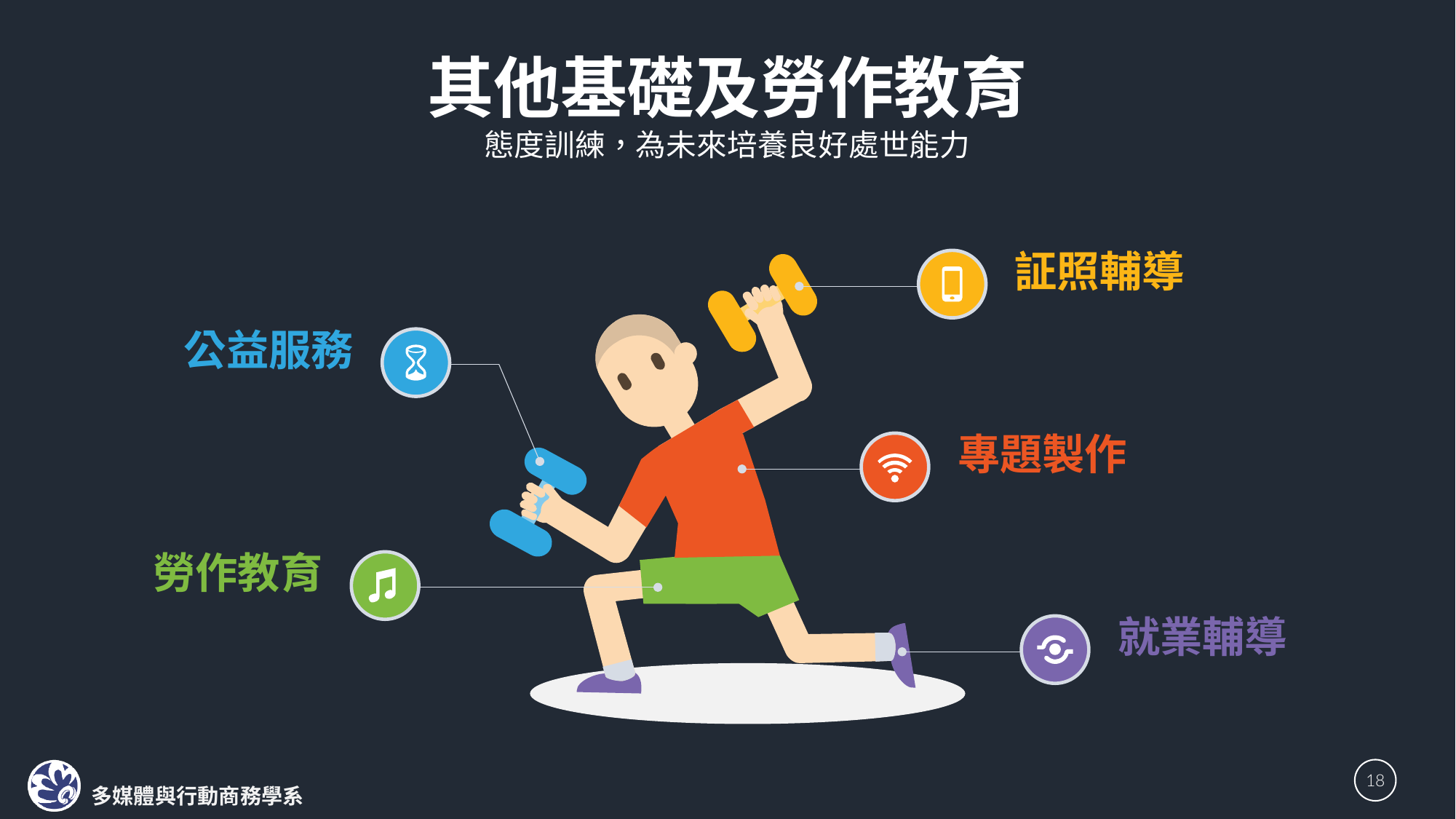

其他基礎及勞作教育
態度訓練，為未來培養良好處世能力
証照輔導

公益服務

專題製作

勞作教育

就業輔導